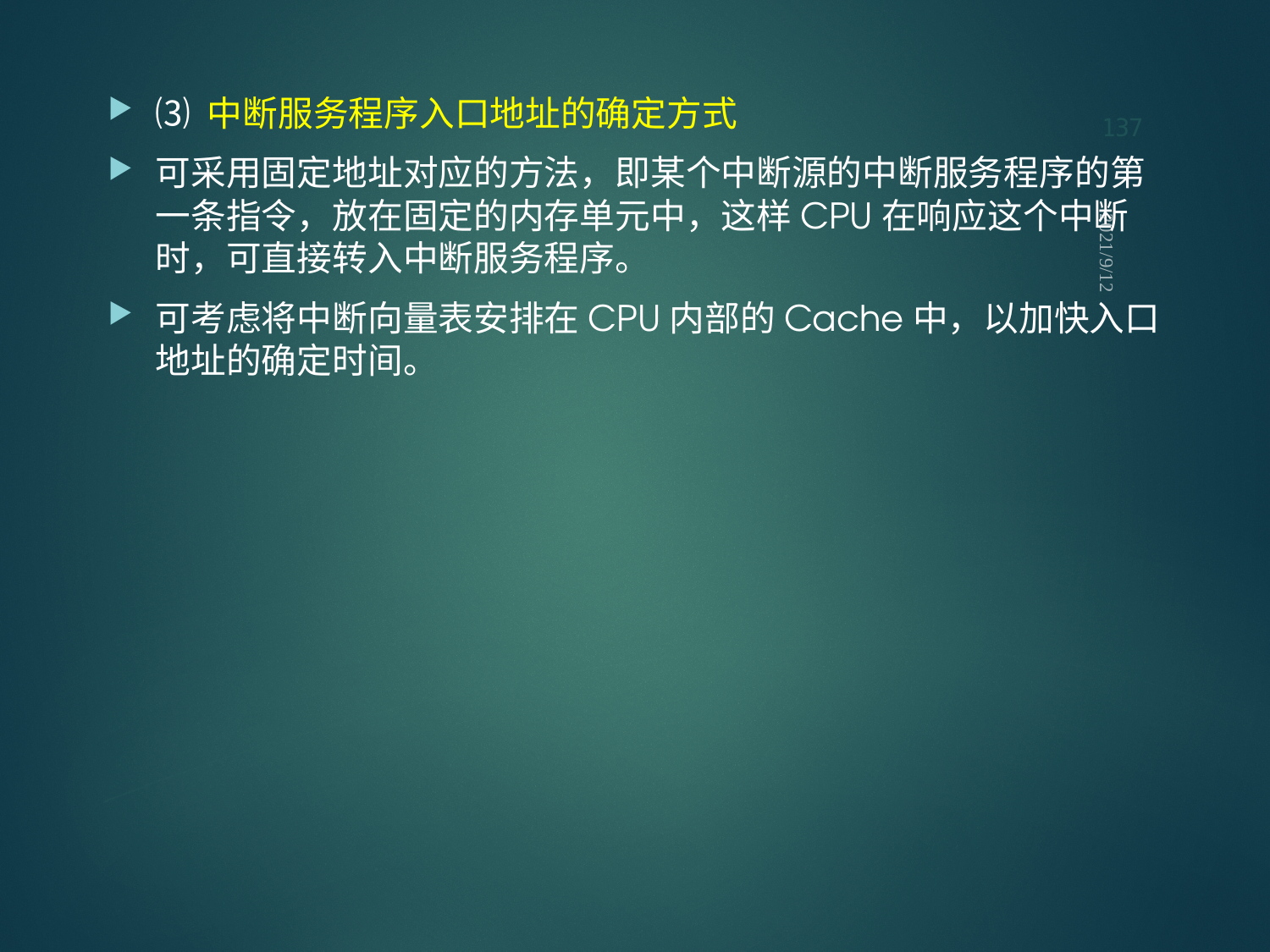

137
⑶ 中断服务程序入口地址的确定方式
可采用固定地址对应的方法，即某个中断源的中断服务程序的第一条指令，放在固定的内存单元中，这样CPU在响应这个中断时，可直接转入中断服务程序。
可考虑将中断向量表安排在CPU内部的Cache中，以加快入口地址的确定时间。
2021/9/12